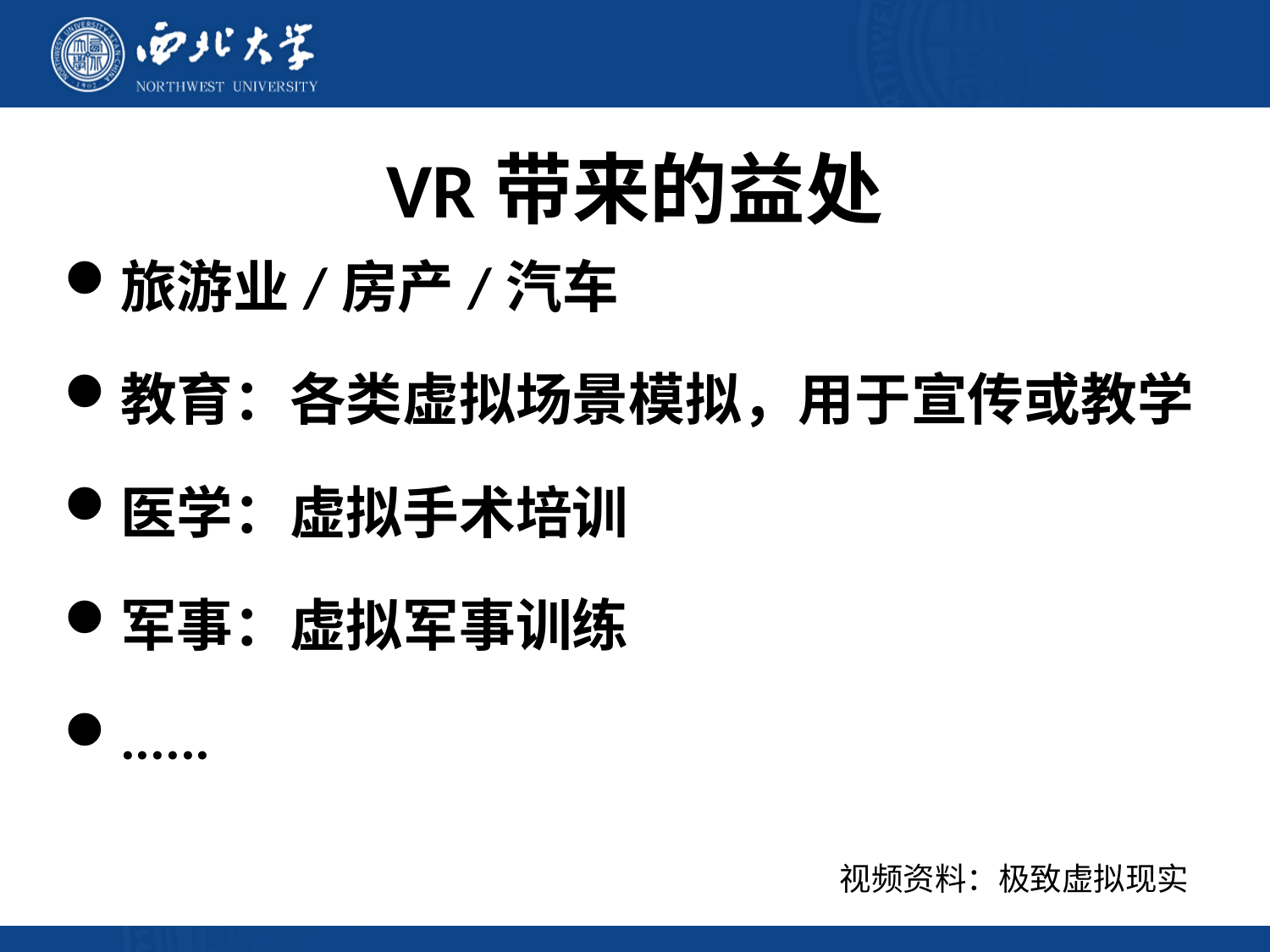

# VR带来的益处
旅游业/房产/汽车
教育：各类虚拟场景模拟，用于宣传或教学
医学：虚拟手术培训
军事：虚拟军事训练
......
视频资料：极致虚拟现实